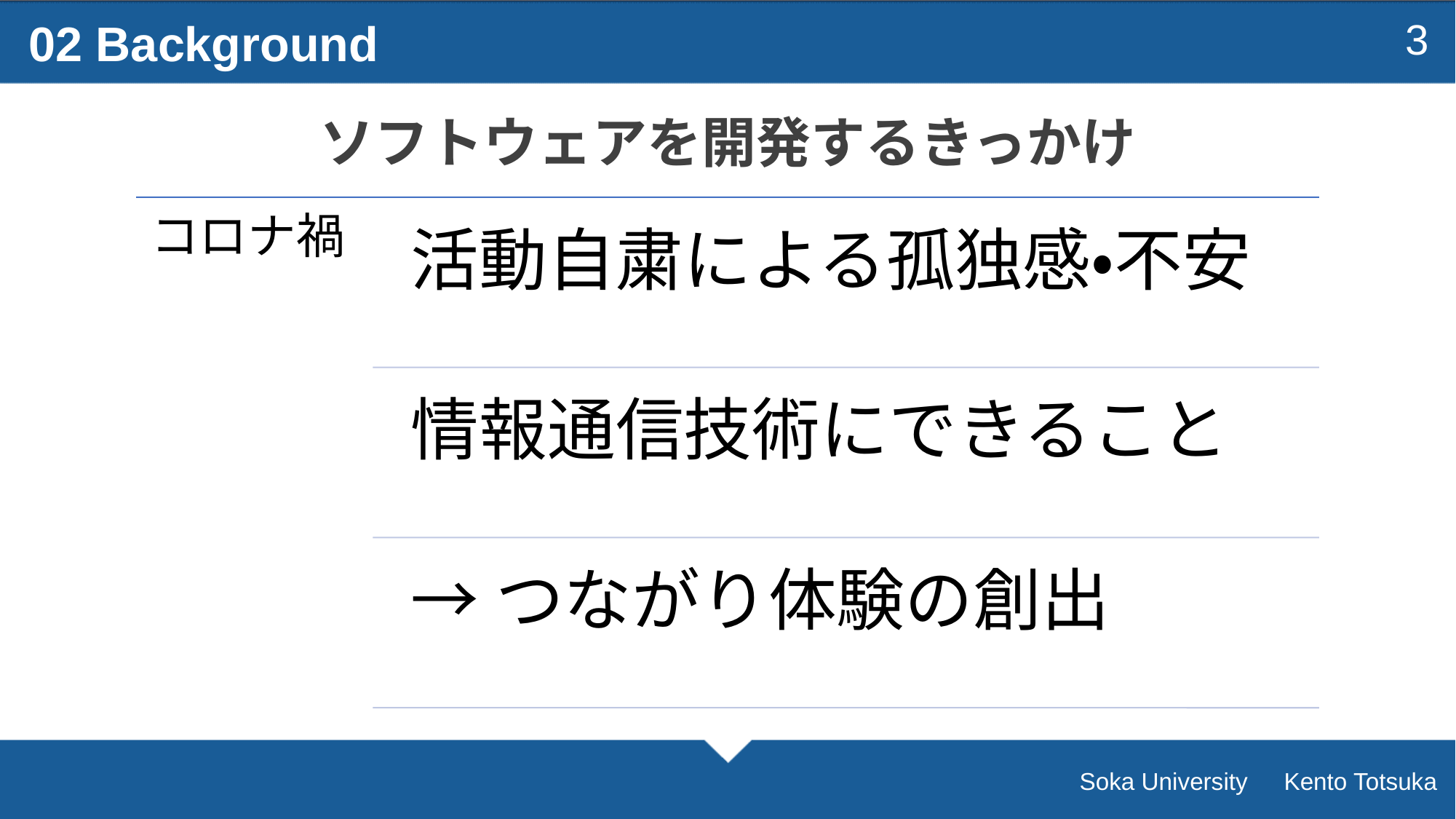

02 Background
3
ソフトウェアを開発するきっかけ
コロナ禍
活動自粛による孤独感・不安
情報通信技術にできること
→つながり体験の創出
Soka University　Kento Totsuka